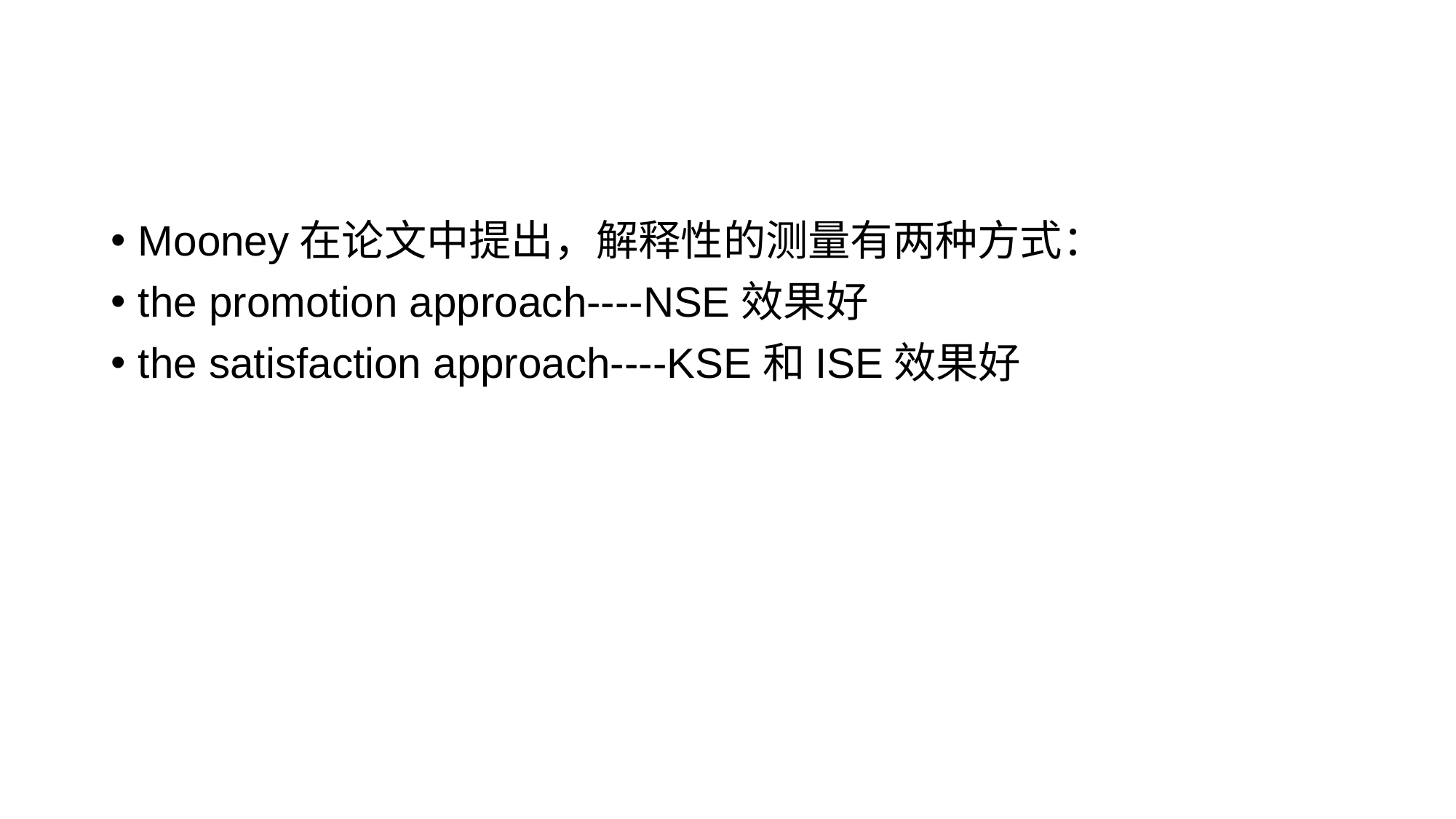

#
Mooney在论文中提出，解释性的测量有两种方式：
the promotion approach----NSE效果好
the satisfaction approach----KSE和ISE效果好